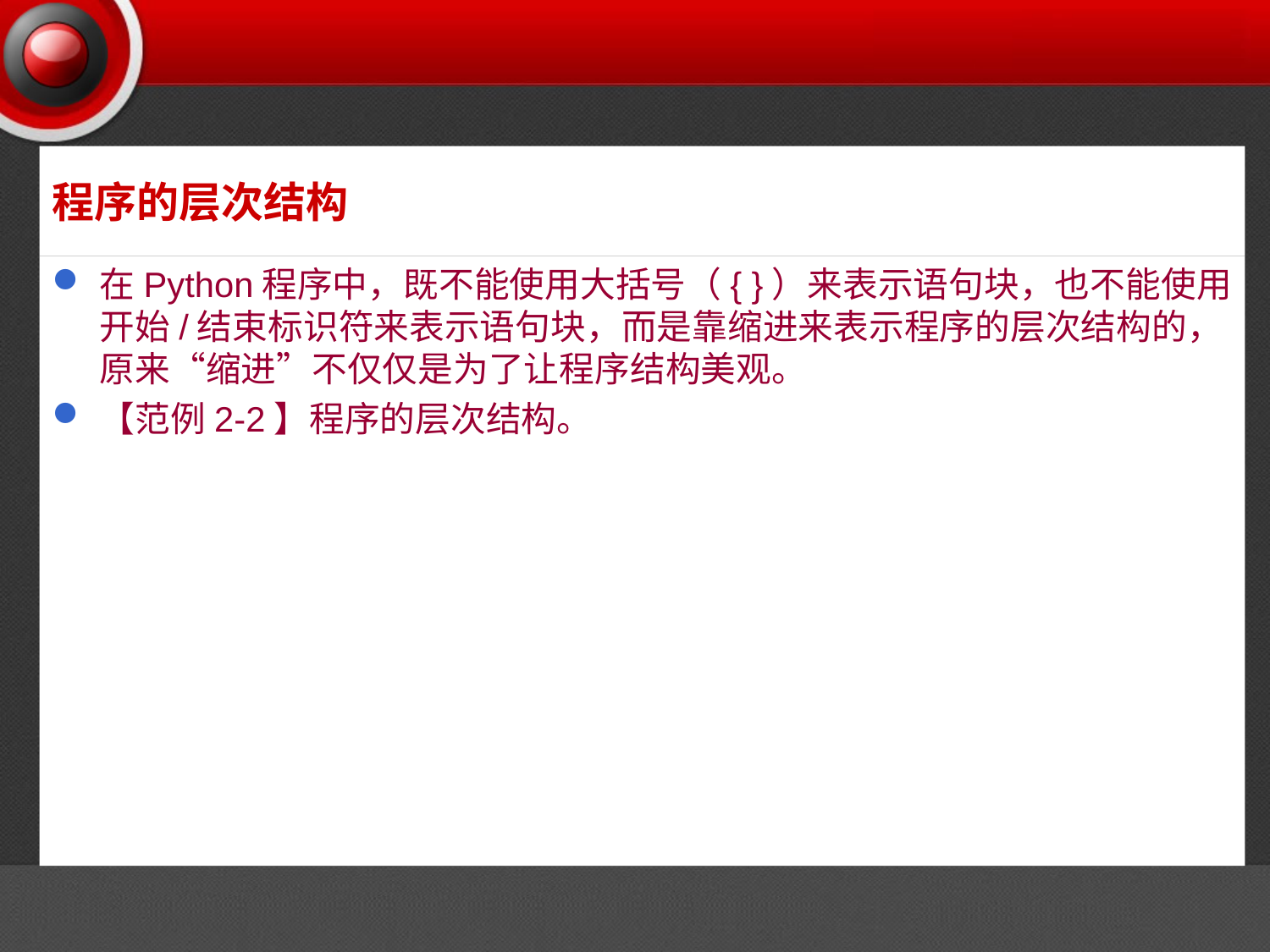

# 程序的层次结构
在Python程序中，既不能使用大括号（{ }）来表示语句块，也不能使用开始/结束标识符来表示语句块，而是靠缩进来表示程序的层次结构的，原来“缩进”不仅仅是为了让程序结构美观。
【范例2-2】程序的层次结构。